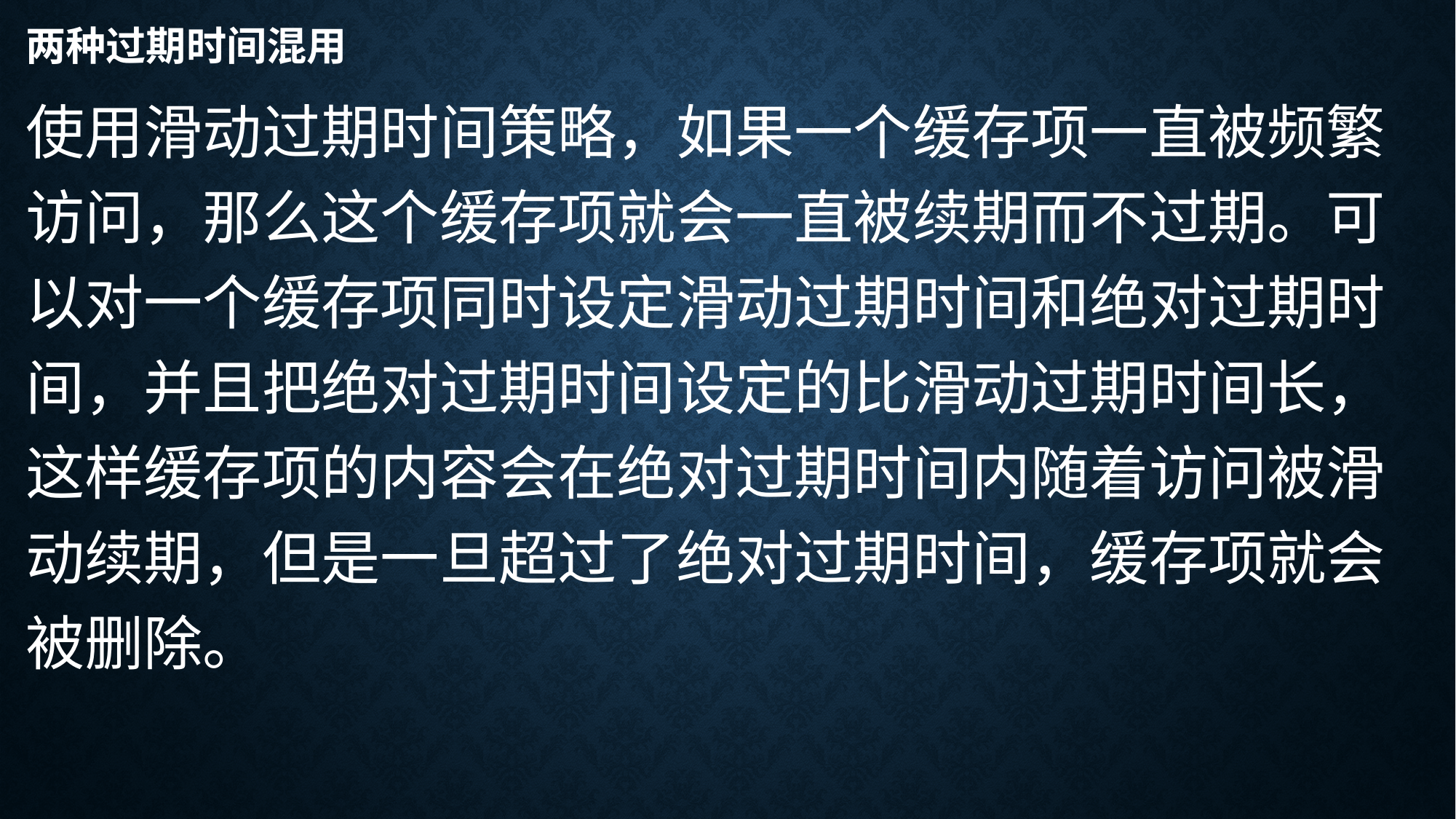

# 两种过期时间混用
使用滑动过期时间策略，如果一个缓存项一直被频繁访问，那么这个缓存项就会一直被续期而不过期。可以对一个缓存项同时设定滑动过期时间和绝对过期时间，并且把绝对过期时间设定的比滑动过期时间长，这样缓存项的内容会在绝对过期时间内随着访问被滑动续期，但是一旦超过了绝对过期时间，缓存项就会被删除。